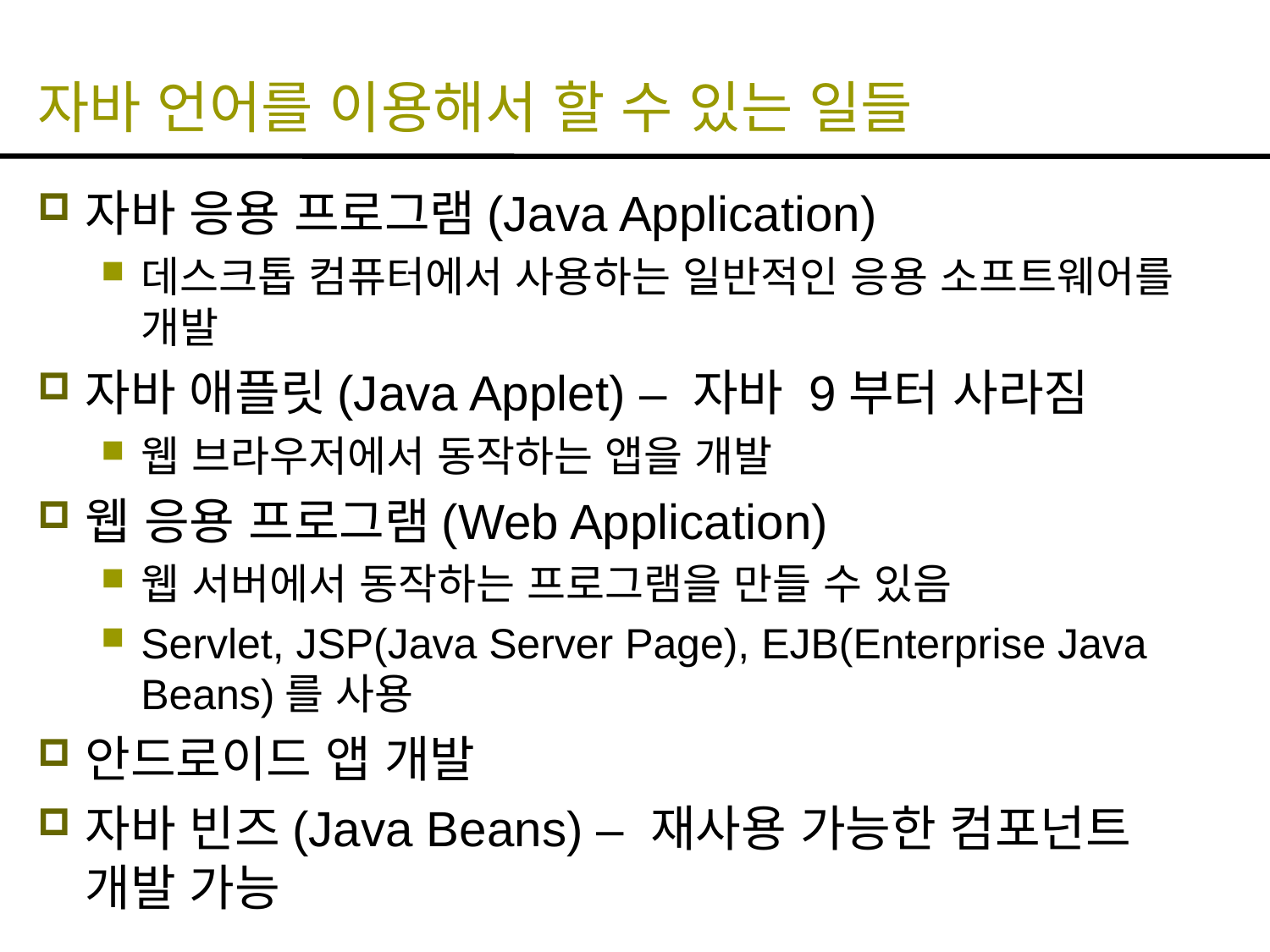

# 자바 언어를 이용해서 할 수 있는 일들
자바 응용 프로그램(Java Application)
데스크톱 컴퓨터에서 사용하는 일반적인 응용 소프트웨어를 개발
자바 애플릿(Java Applet) – 자바 9부터 사라짐
웹 브라우저에서 동작하는 앱을 개발
웹 응용 프로그램(Web Application)
웹 서버에서 동작하는 프로그램을 만들 수 있음
Servlet, JSP(Java Server Page), EJB(Enterprise Java Beans)를 사용
안드로이드 앱 개발
자바 빈즈(Java Beans) – 재사용 가능한 컴포넌트 개발 가능